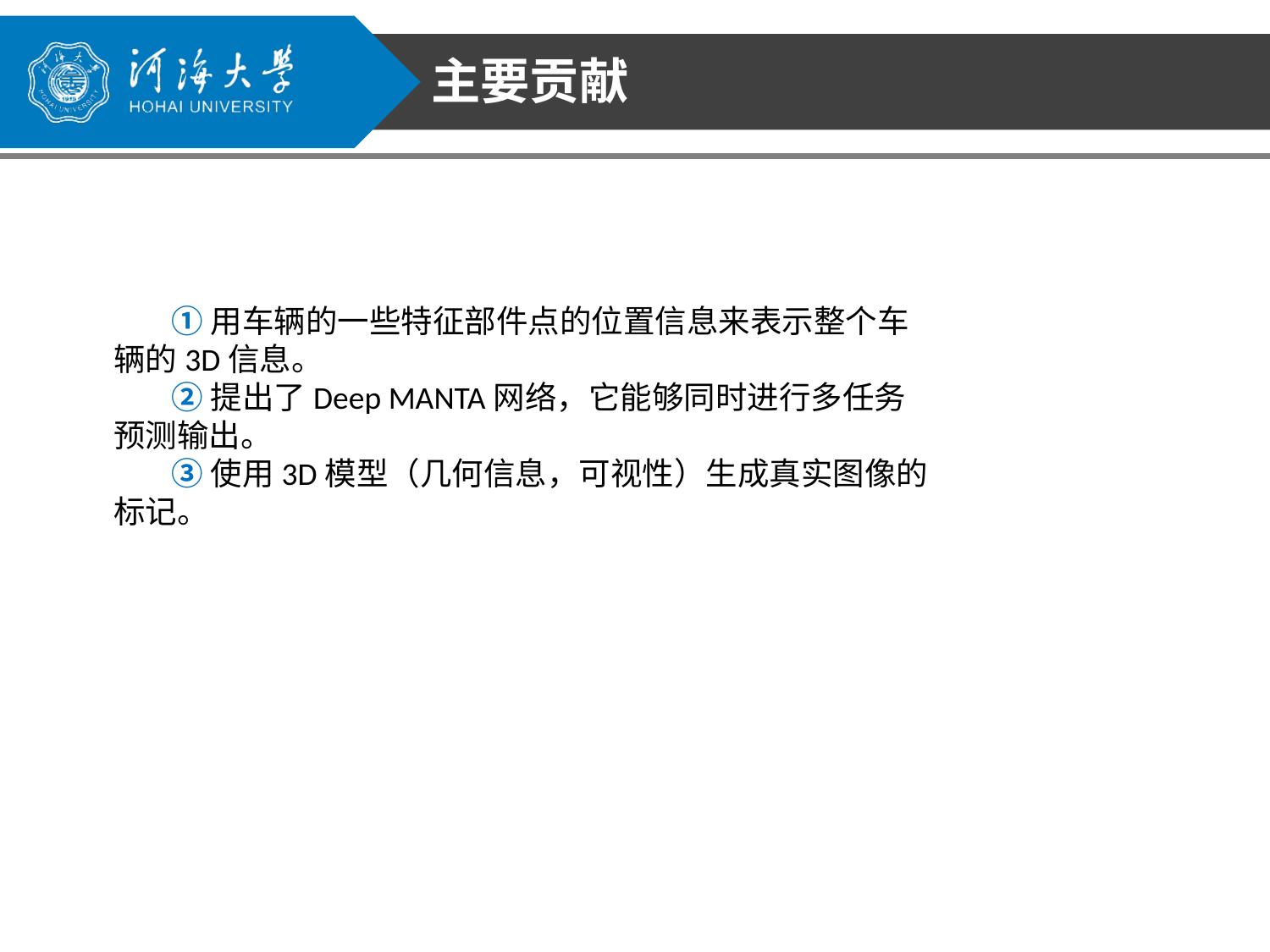

主要贡献
7
        ①用车辆的一些特征部件点的位置信息来表示整个车辆的3D信息。
        ②提出了Deep MANTA网络，它能够同时进行多任务预测输出。
        ③使用3D模型（几何信息，可视性）生成真实图像的标记。